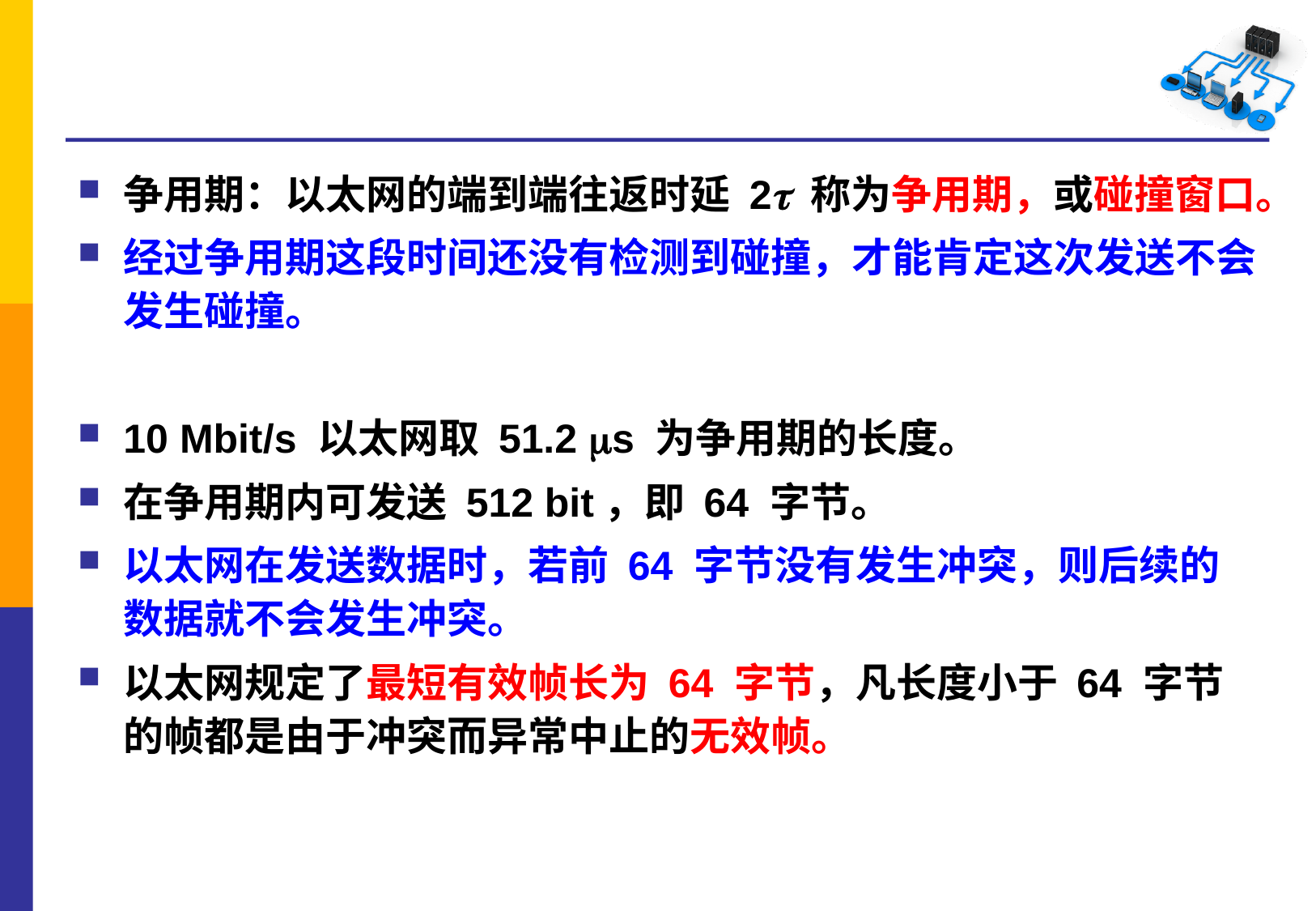

#
争用期：以太网的端到端往返时延 2τ 称为争用期，或碰撞窗口。
经过争用期这段时间还没有检测到碰撞，才能肯定这次发送不会发生碰撞。

10 Mbit/s 以太网取 51.2 μs 为争用期的长度。
在争用期内可发送 512 bit，即 64 字节。
以太网在发送数据时，若前 64 字节没有发生冲突，则后续的数据就不会发生冲突。
以太网规定了最短有效帧长为 64 字节，凡长度小于 64 字节的帧都是由于冲突而异常中止的无效帧。